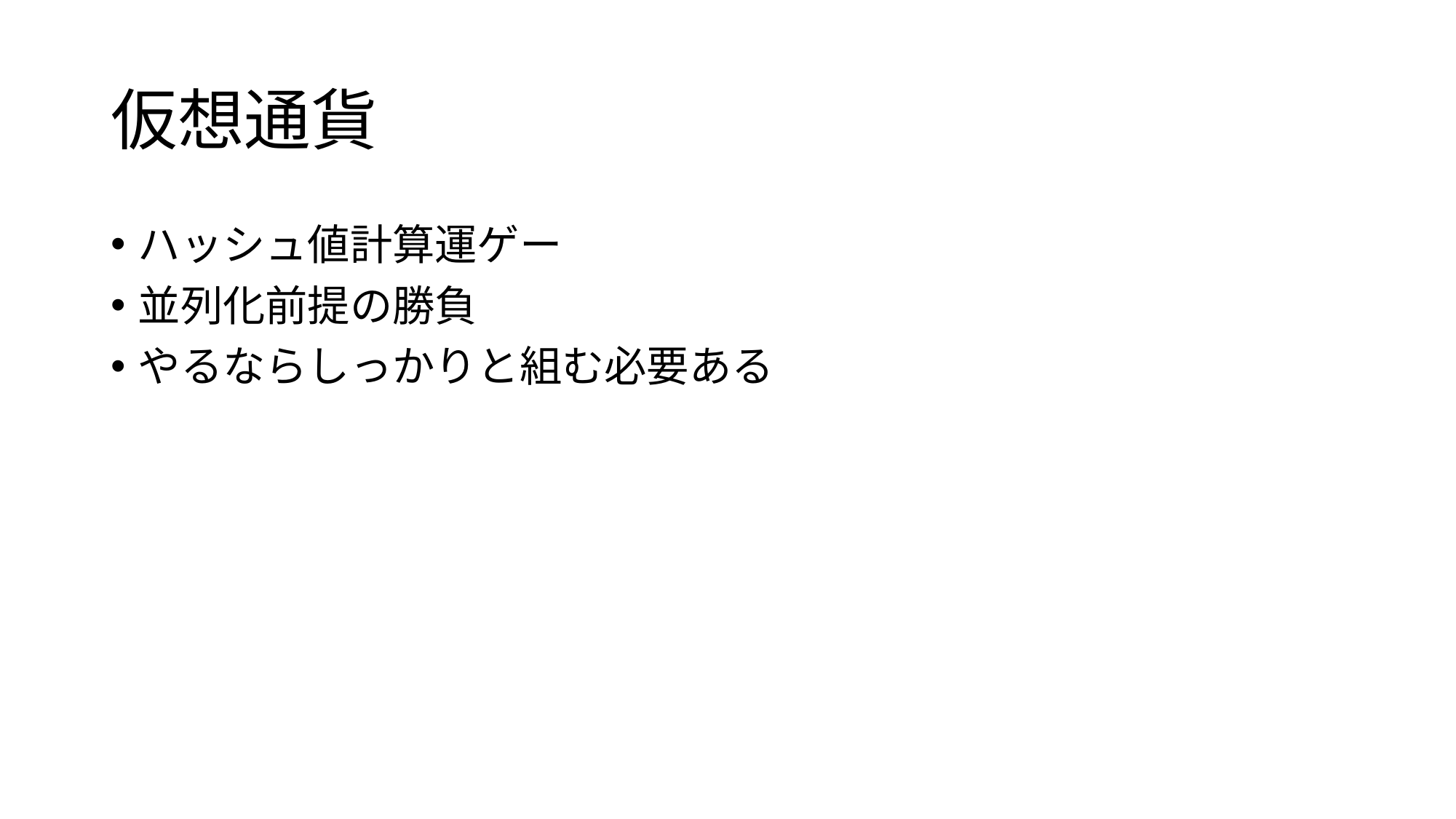

# 仮想通貨
ハッシュ値計算運ゲー
並列化前提の勝負
やるならしっかりと組む必要ある